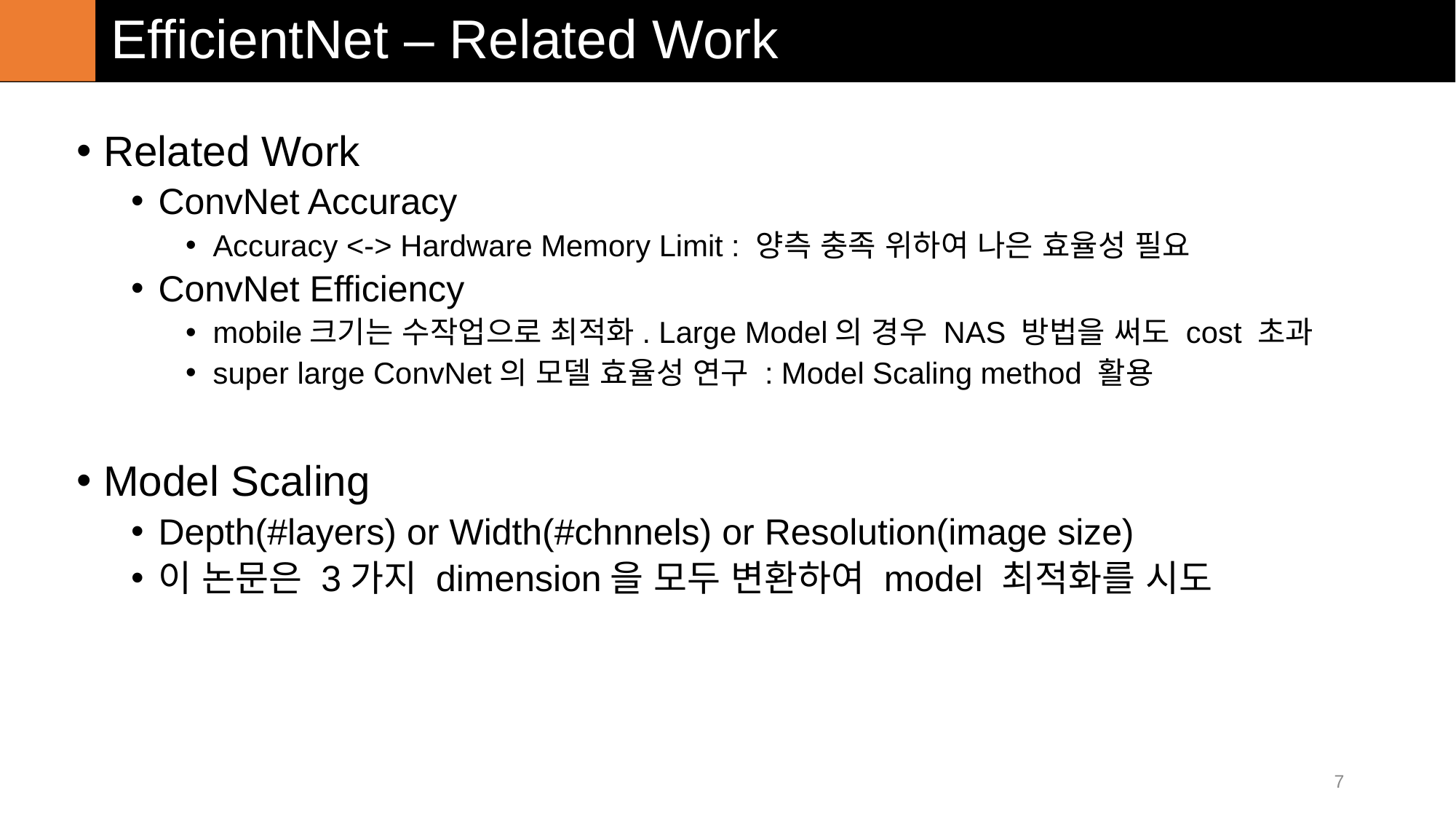

# EfficientNet – Related Work
Related Work
ConvNet Accuracy
Accuracy <-> Hardware Memory Limit : 양측 충족 위하여 나은 효율성 필요
ConvNet Efficiency
mobile크기는 수작업으로 최적화. Large Model의 경우 NAS 방법을 써도 cost 초과
super large ConvNet의 모델 효율성 연구 : Model Scaling method 활용

Model Scaling
Depth(#layers) or Width(#chnnels) or Resolution(image size)
이 논문은 3가지 dimension을 모두 변환하여 model 최적화를 시도
7